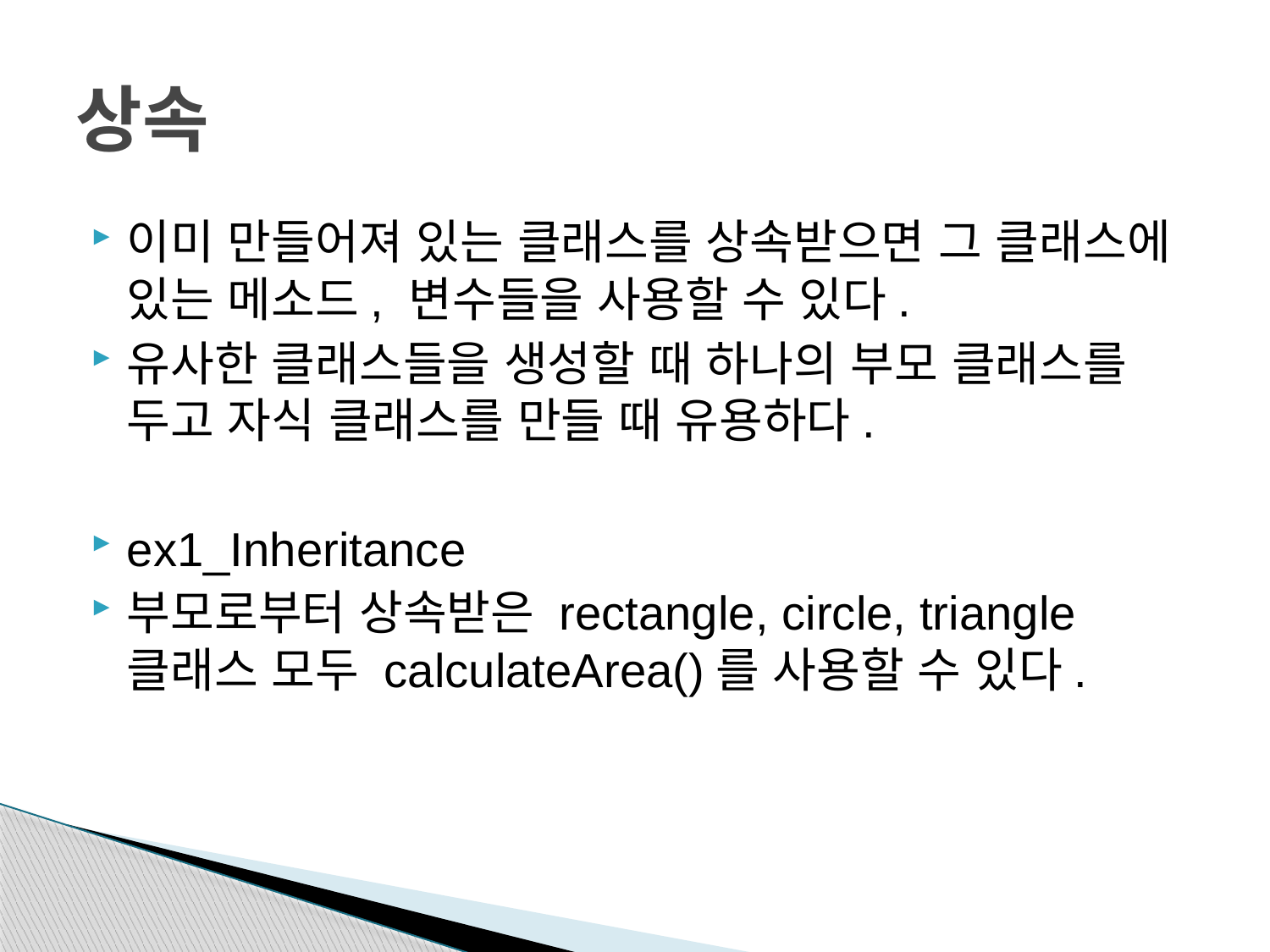

# 상속
이미 만들어져 있는 클래스를 상속받으면 그 클래스에 있는 메소드, 변수들을 사용할 수 있다.
유사한 클래스들을 생성할 때 하나의 부모 클래스를 두고 자식 클래스를 만들 때 유용하다.

ex1_Inheritance
부모로부터 상속받은 rectangle, circle, triangle 클래스 모두 calculateArea()를 사용할 수 있다.